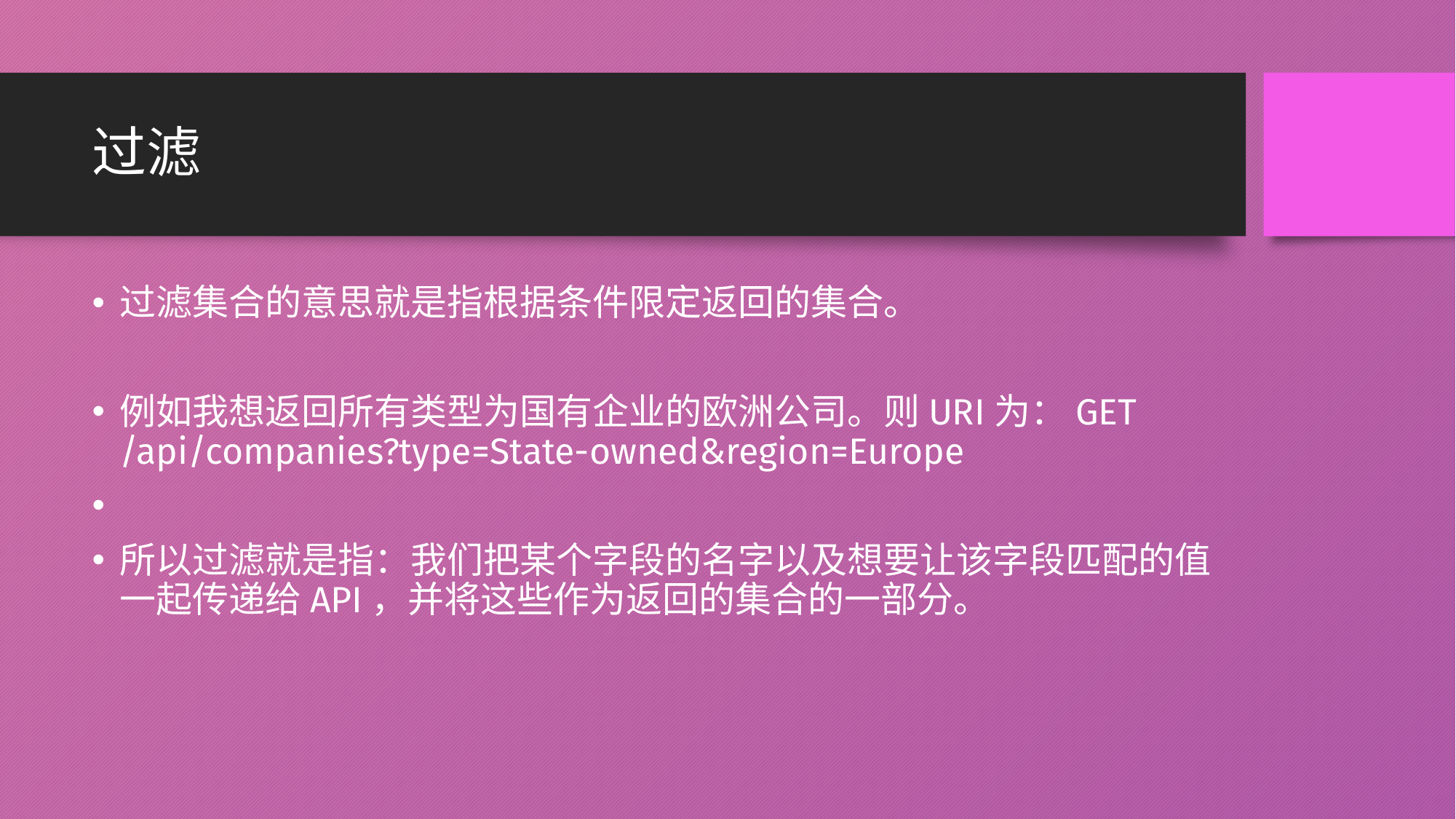

# 过滤
过滤集合的意思就是指根据条件限定返回的集合。

例如我想返回所有类型为国有企业的欧洲公司。则URI为：GET /api/companies?type=State-owned&region=Europe

所以过滤就是指：我们把某个字段的名字以及想要让该字段匹配的值一起传递给API，并将这些作为返回的集合的一部分。